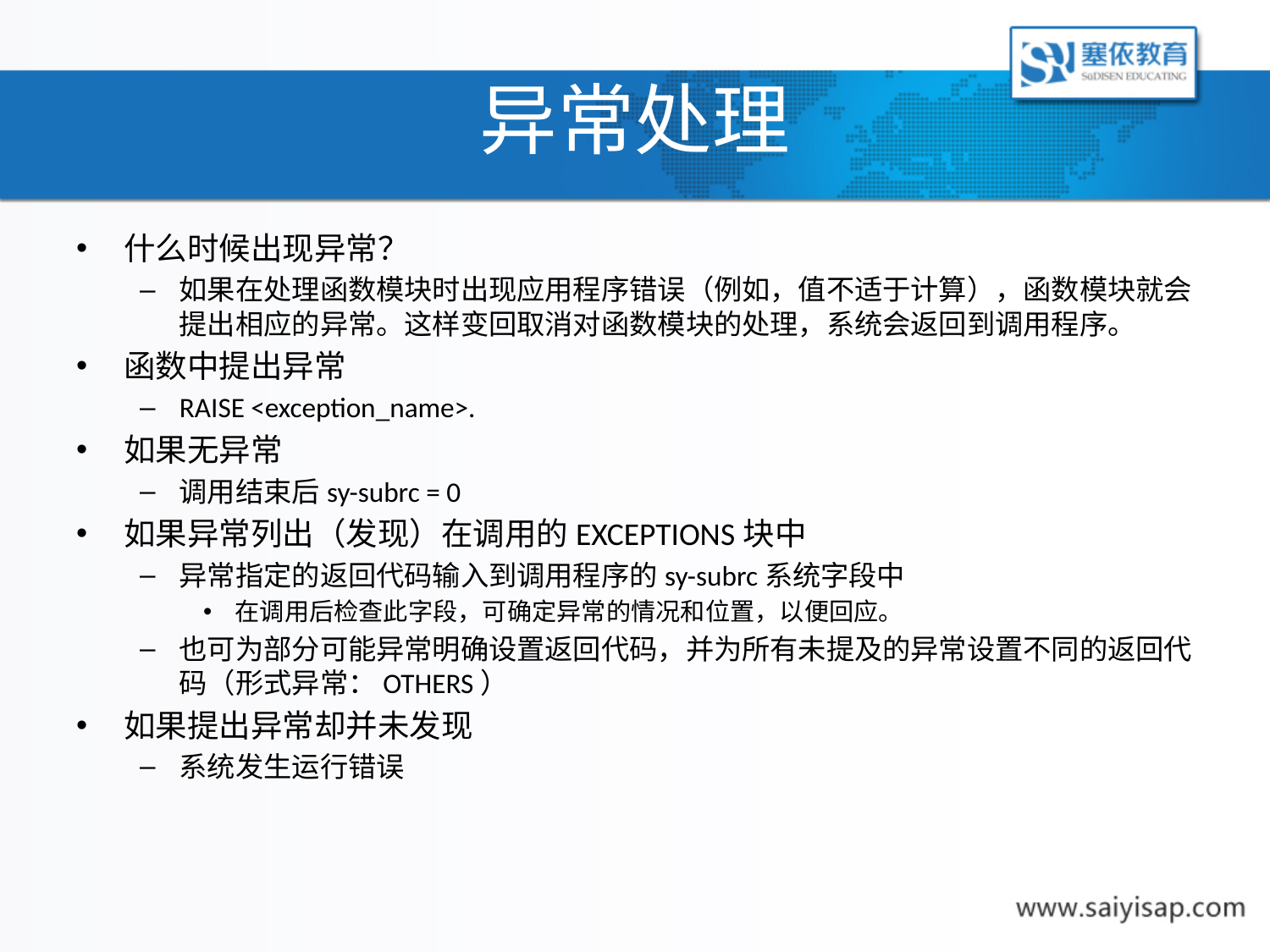

# 异常处理
什么时候出现异常？
如果在处理函数模块时出现应用程序错误（例如，值不适于计算），函数模块就会提出相应的异常。这样变回取消对函数模块的处理，系统会返回到调用程序。
函数中提出异常
RAISE <exception_name>.
如果无异常
调用结束后sy-subrc = 0
如果异常列出（发现）在调用的EXCEPTIONS块中
异常指定的返回代码输入到调用程序的sy-subrc系统字段中
在调用后检查此字段，可确定异常的情况和位置，以便回应。
也可为部分可能异常明确设置返回代码，并为所有未提及的异常设置不同的返回代码（形式异常：OTHERS）
如果提出异常却并未发现
系统发生运行错误